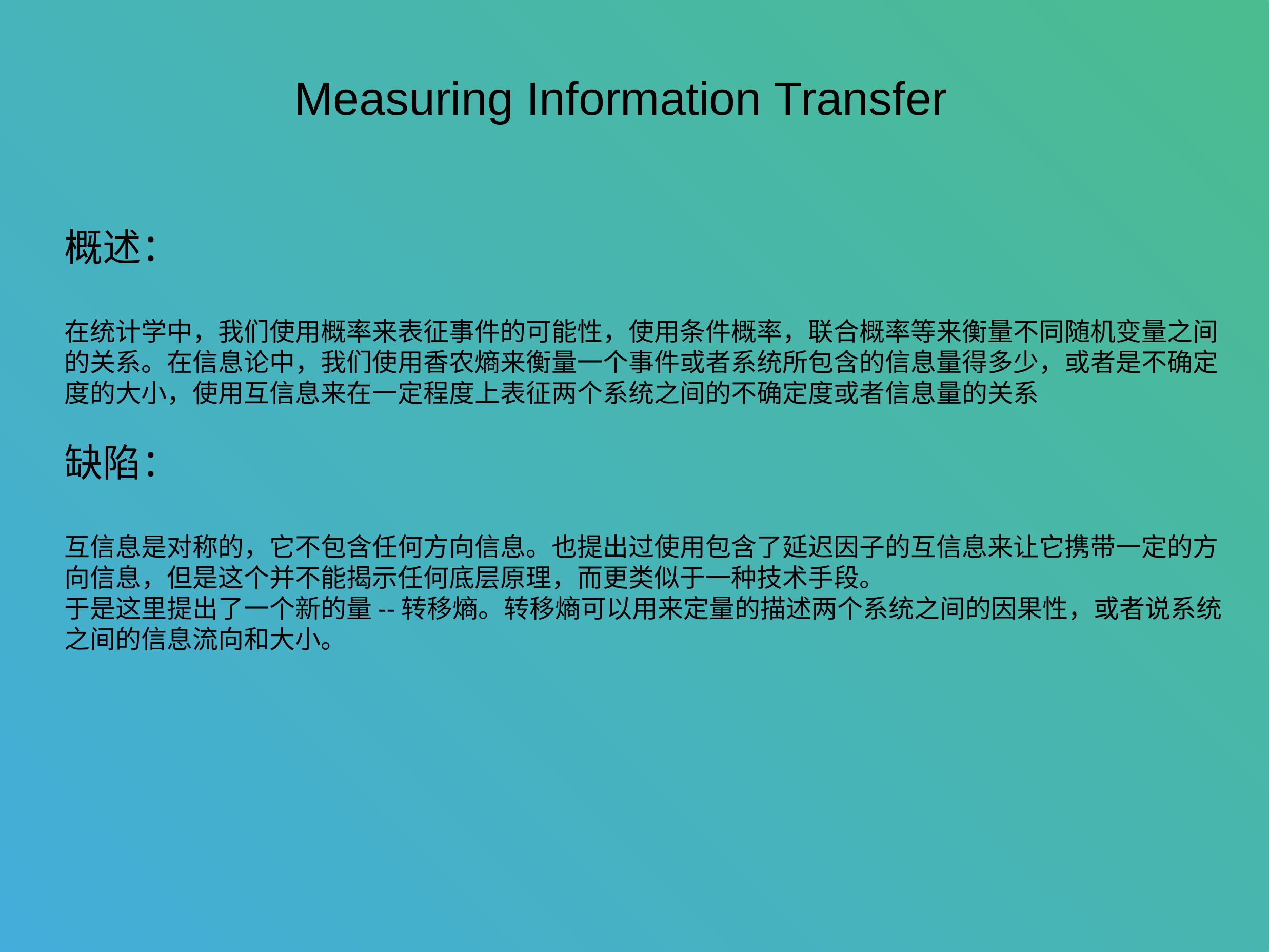

Measuring Information Transfer
概述：

在统计学中，我们使用概率来表征事件的可能性，使用条件概率，联合概率等来衡量不同随机变量之间的关系。在信息论中，我们使用香农熵来衡量一个事件或者系统所包含的信息量得多少，或者是不确定度的大小，使用互信息来在一定程度上表征两个系统之间的不确定度或者信息量的关系

缺陷：

互信息是对称的，它不包含任何方向信息。也提出过使用包含了延迟因子的互信息来让它携带一定的方向信息，但是这个并不能揭示任何底层原理，而更类似于一种技术手段。
于是这里提出了一个新的量--转移熵。转移熵可以用来定量的描述两个系统之间的因果性，或者说系统之间的信息流向和大小。